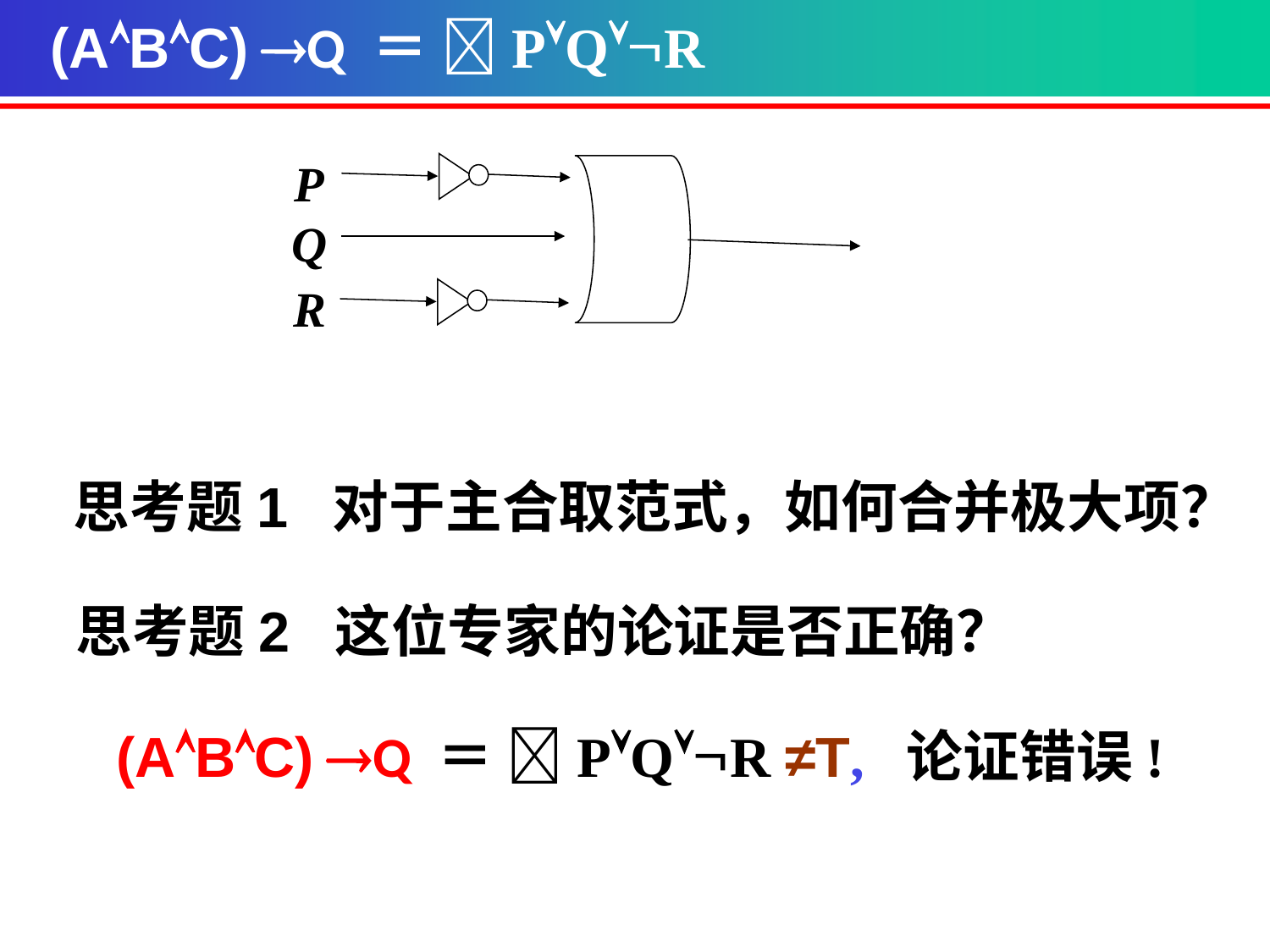

(A∧B∧C) →Q ＝ ¬P∨Q∨¬R
P

Q
R

思考题1  对于主合取范式，如何合并极大项？
思考题2  这位专家的论证是否正确？
(A∧B∧C) →Q ＝ ¬P∨Q∨¬R ≠T,  论证错误!